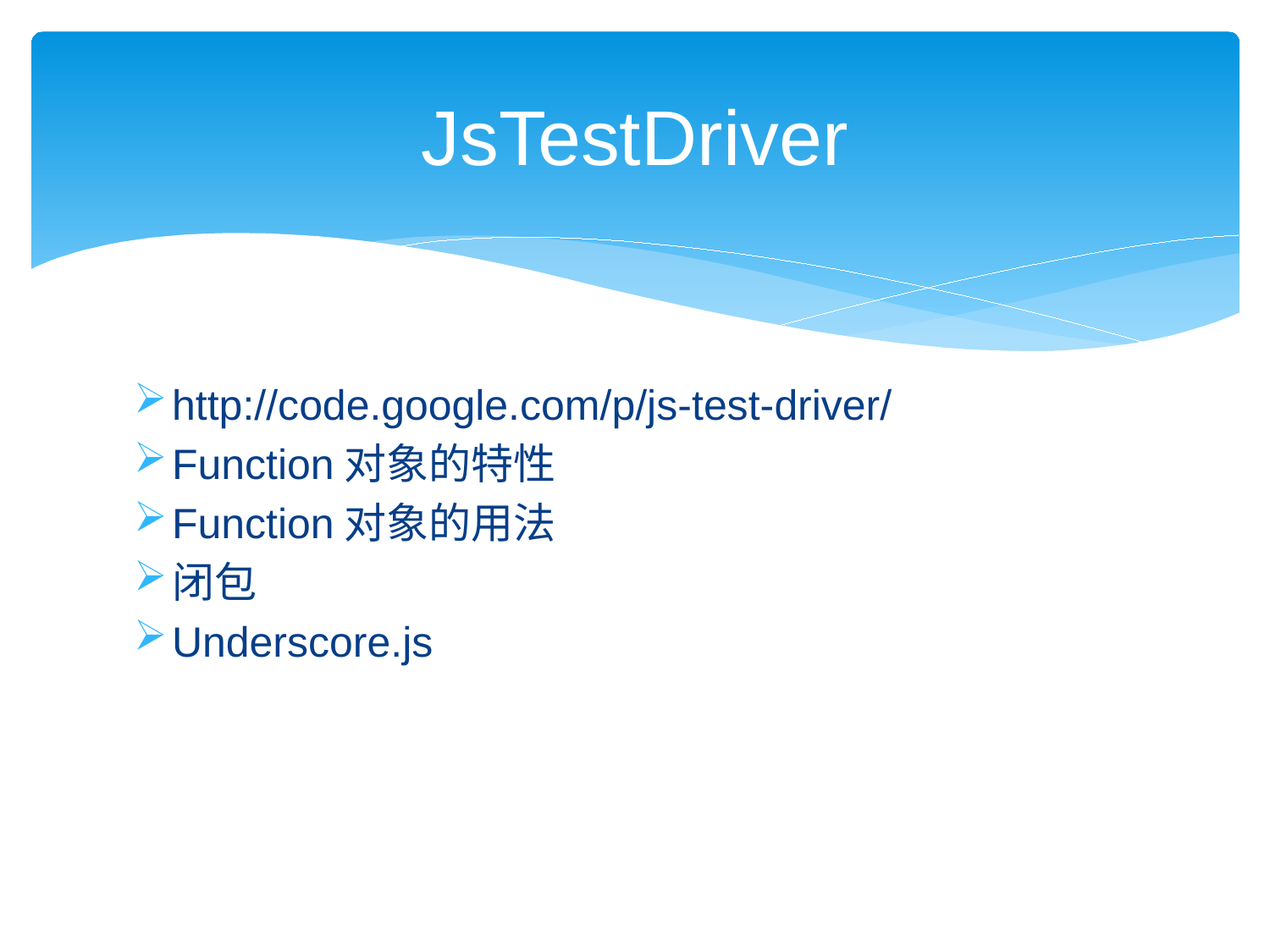

# JsTestDriver

http://code.google.com/p/js-test-driver/
Function对象的特性
Function对象的用法
闭包
Underscore.js